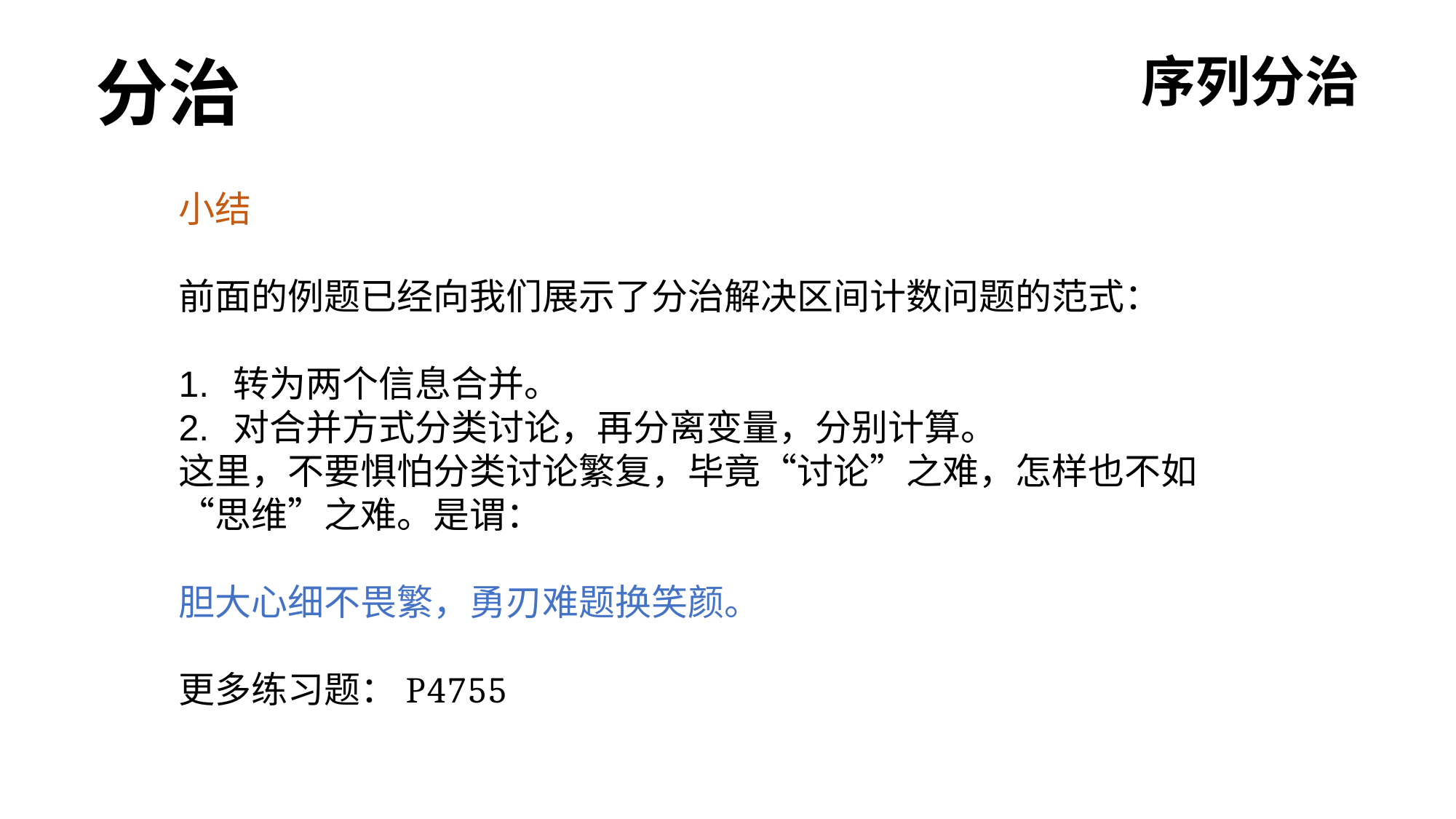

分治
序列分治
小结

前面的例题已经向我们展示了分治解决区间计数问题的范式：

转为两个信息合并。
对合并方式分类讨论，再分离变量，分别计算。
这里，不要惧怕分类讨论繁复，毕竟“讨论”之难，怎样也不如“思维”之难。是谓：

胆大心细不畏繁，勇刃难题换笑颜。

更多练习题：P4755